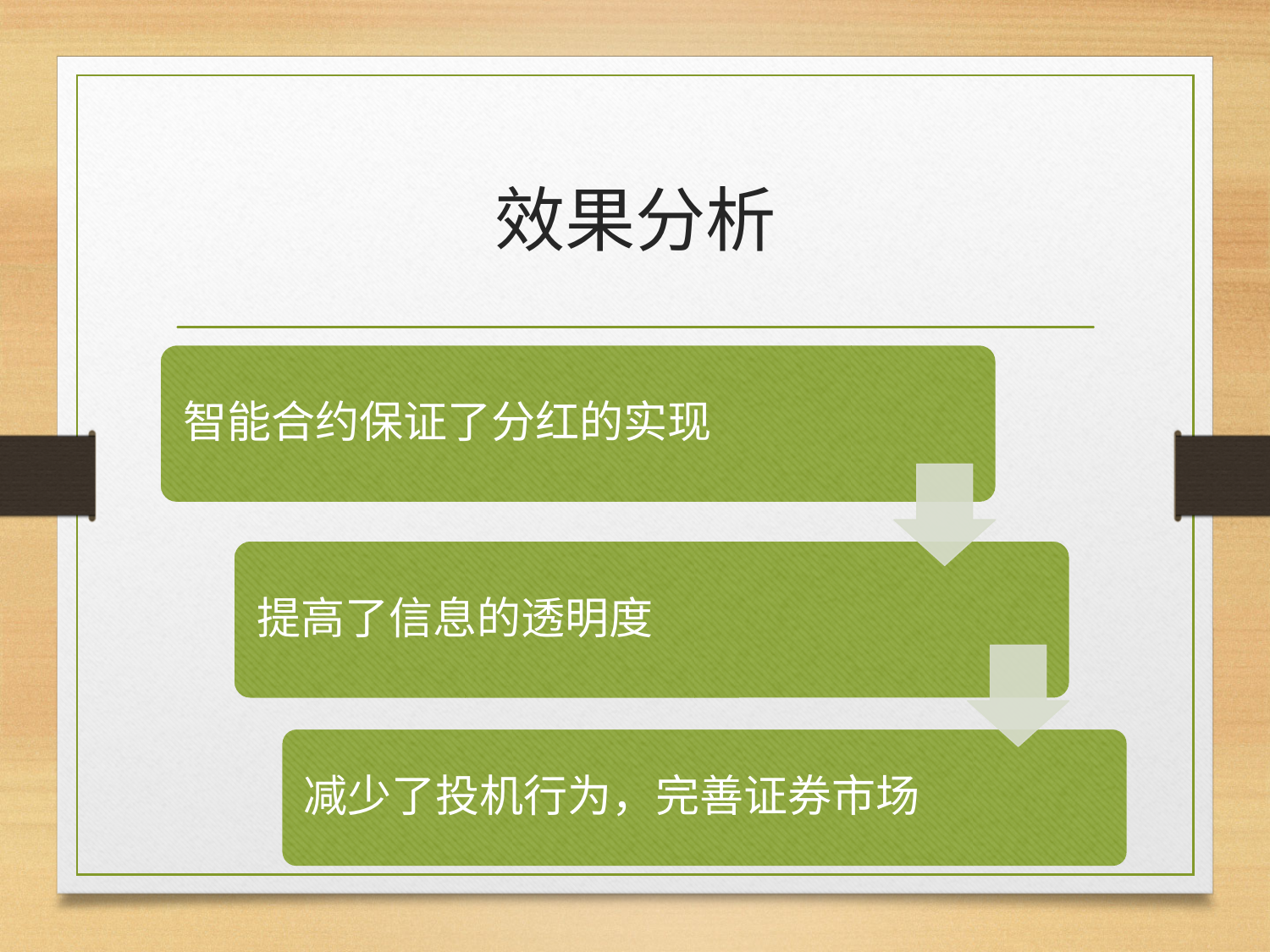

# 效果分析
智能合约保证了分红的实现
提高了信息的透明度
减少了投机行为，完善证券市场